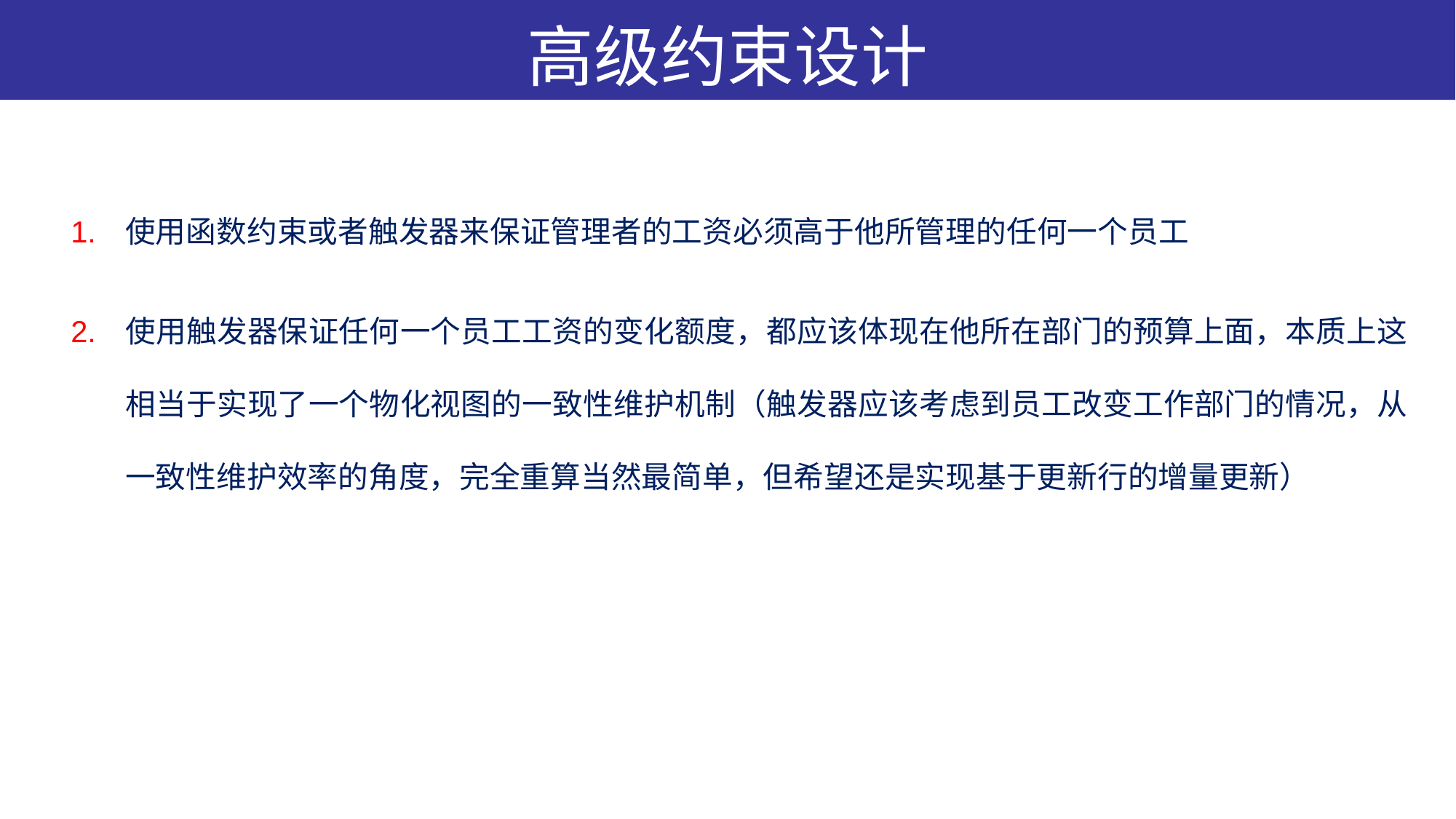

# 高级约束设计
使用函数约束或者触发器来保证管理者的工资必须高于他所管理的任何一个员工
使用触发器保证任何一个员工工资的变化额度，都应该体现在他所在部门的预算上面，本质上这相当于实现了一个物化视图的一致性维护机制（触发器应该考虑到员工改变工作部门的情况，从一致性维护效率的角度，完全重算当然最简单，但希望还是实现基于更新行的增量更新）